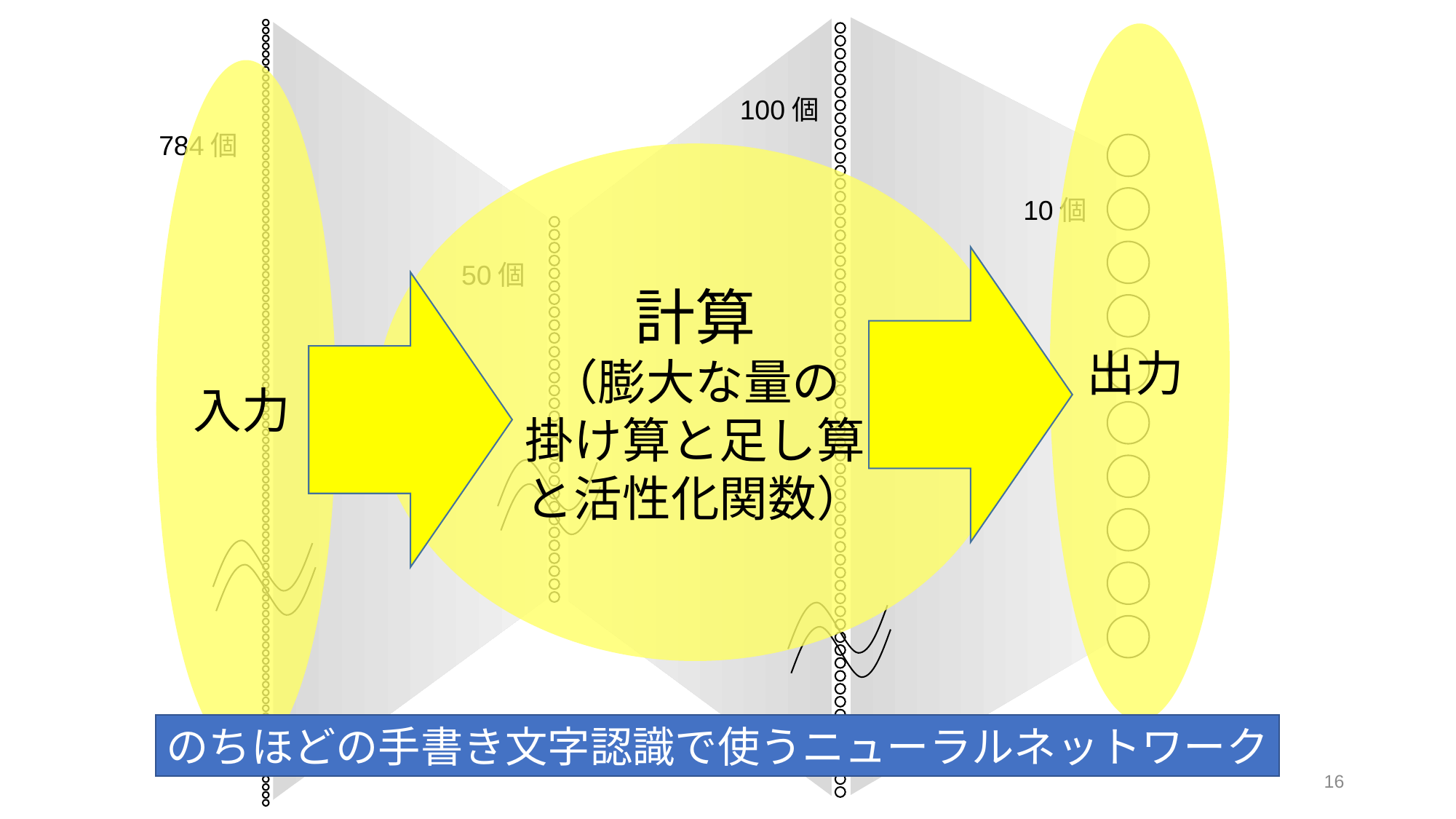

出力

入力

100個

784個

計算
（膨大な量の
掛け算と足し算
と活性化関数）

10個

50個

のちほどの手書き文字認識で使うニューラルネットワーク

16